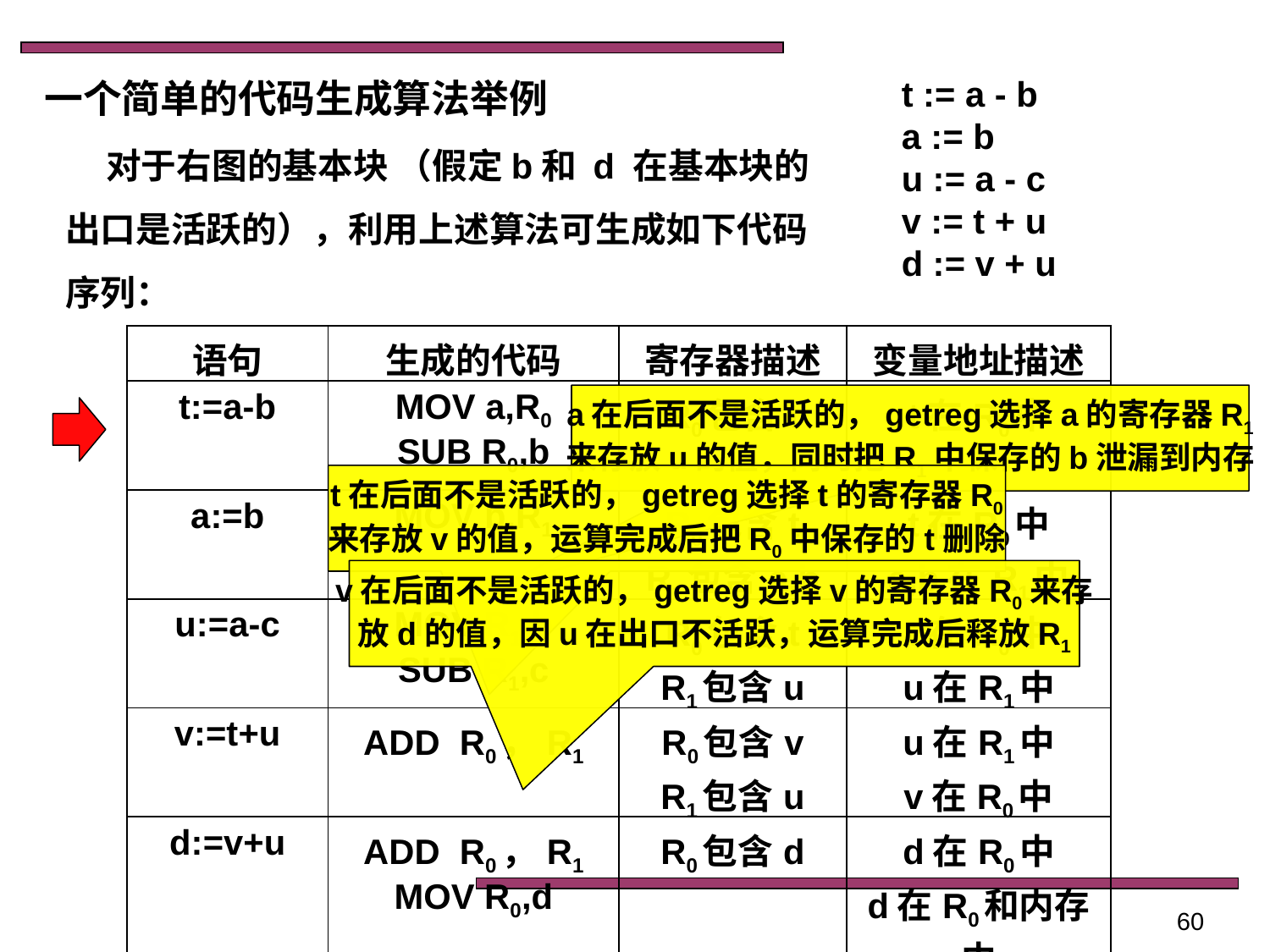

一个简单的代码生成算法举例
t := a - b
a := b
u := a - c
v := t + u
d := v + u
    对于右图的基本块 （假定b和 d 在基本块的出口是活跃的），利用上述算法可生成如下代码序列：
| 语句 | 生成的代码 | 寄存器描述 | 变量地址描述 |
| --- | --- | --- | --- |
| t:=a-b | MOV a,R0 SUB R0,b | R0包含t | t在R0中 |
| a:=b | MOV b,R1 | R0包含t R1包含a,b | t在R0中 a,b在R1中 |
| u:=a-c | MOV R1,b SUB R1,c | R0包含t R1包含u | t在R0中 u在R1中 |
| v:=t+u | ADD R0，R1 | R0包含v R1包含u | u在R1中 v在R0中 |
| d:=v+u | ADD R0，R1 MOV R0,d | R0包含d | d在R0中 d在R0和内存中 |
a在后面不是活跃的，getreg选择a的寄存器R1
来存放u的值，同时把R1中保存的b泄漏到内存

t在后面不是活跃的，getreg选择t的寄存器R0
来存放v的值，运算完成后把R0中保存的t删除
v在后面不是活跃的，getreg选择v的寄存器R0来存
放d的值，因u在出口不活跃，运算完成后释放R1
60